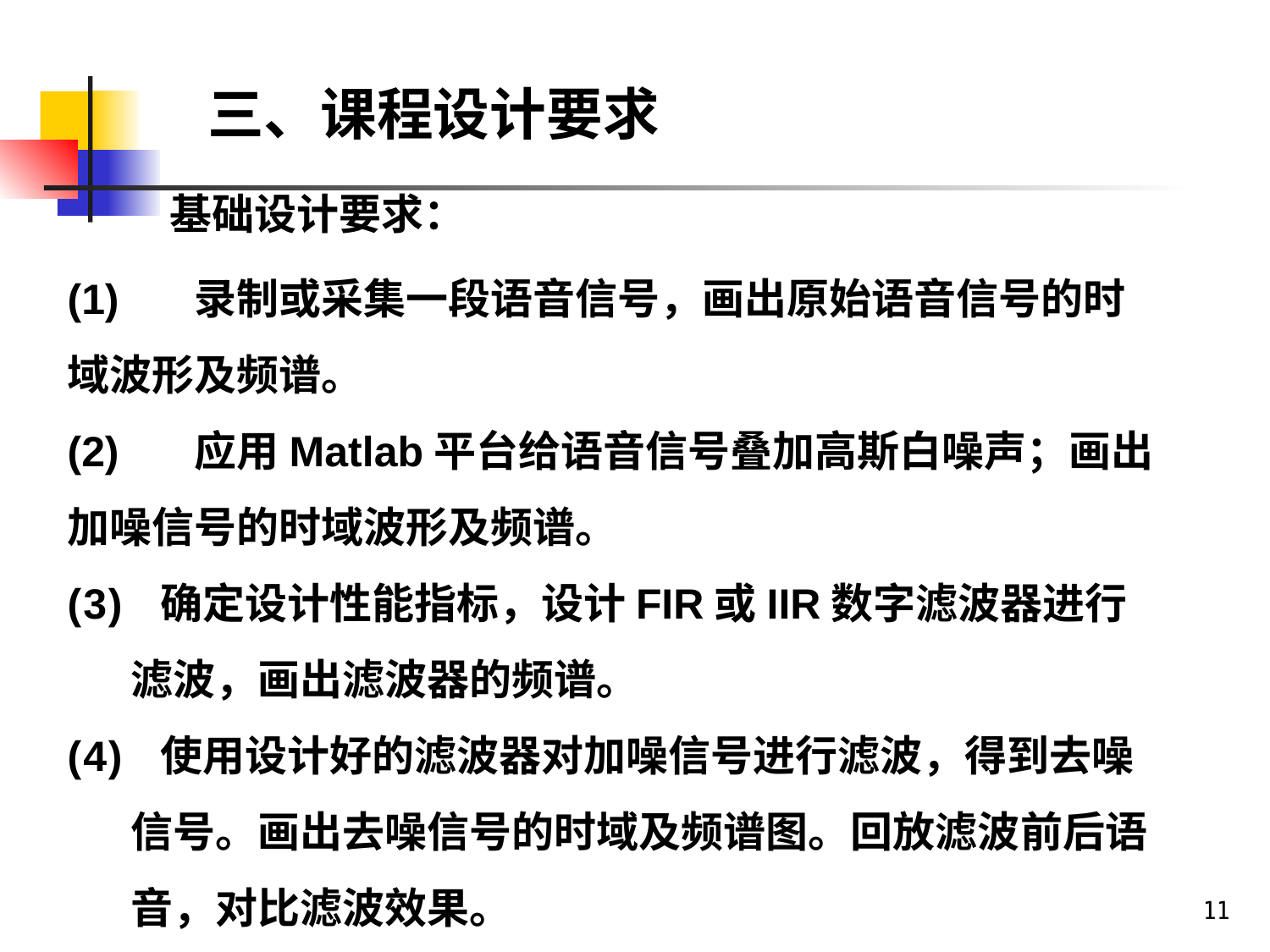

三、课程设计要求
基础设计要求：
(1)	录制或采集一段语音信号，画出原始语音信号的时域波形及频谱。
(2)	应用Matlab平台给语音信号叠加高斯白噪声；画出加噪信号的时域波形及频谱。
  确定设计性能指标，设计FIR或IIR数字滤波器进行滤波，画出滤波器的频谱。
  使用设计好的滤波器对加噪信号进行滤波，得到去噪信号。画出去噪信号的时域及频谱图。回放滤波前后语音，对比滤波效果。
11
11